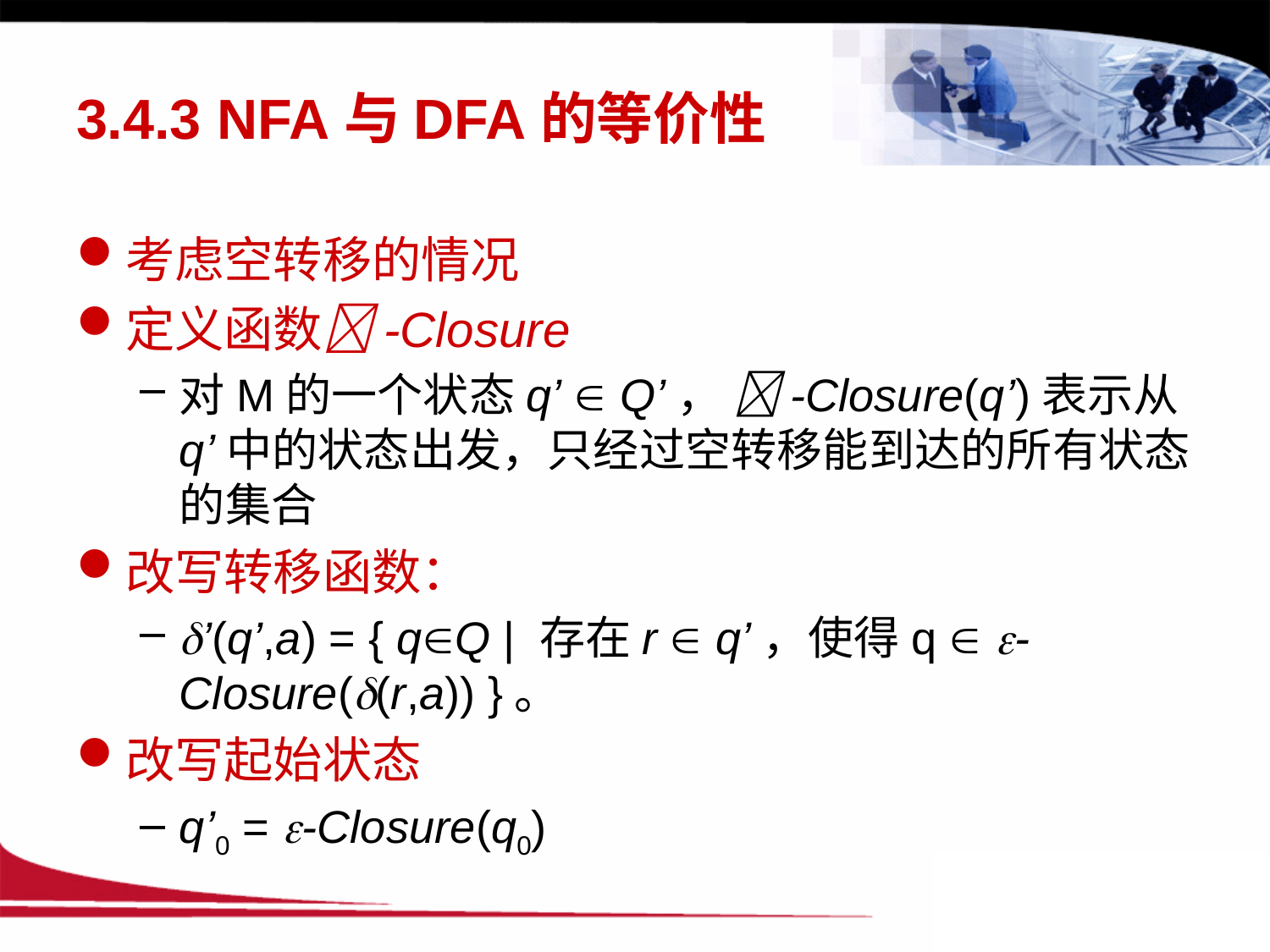

# 3.4.3 NFA与DFA的等价性
考虑空转移的情况
定义函数ε-Closure
对M的一个状态q’ ∈ Q’， ε-Closure(q’)表示从q’中的状态出发，只经过空转移能到达的所有状态的集合
改写转移函数：
δ’(q’,a) = { q∈Q | 存在r ∈ q’，使得q ∈ ε-Closure(δ(r,a)) }。
改写起始状态
q’0 = ε-Closure(q0)